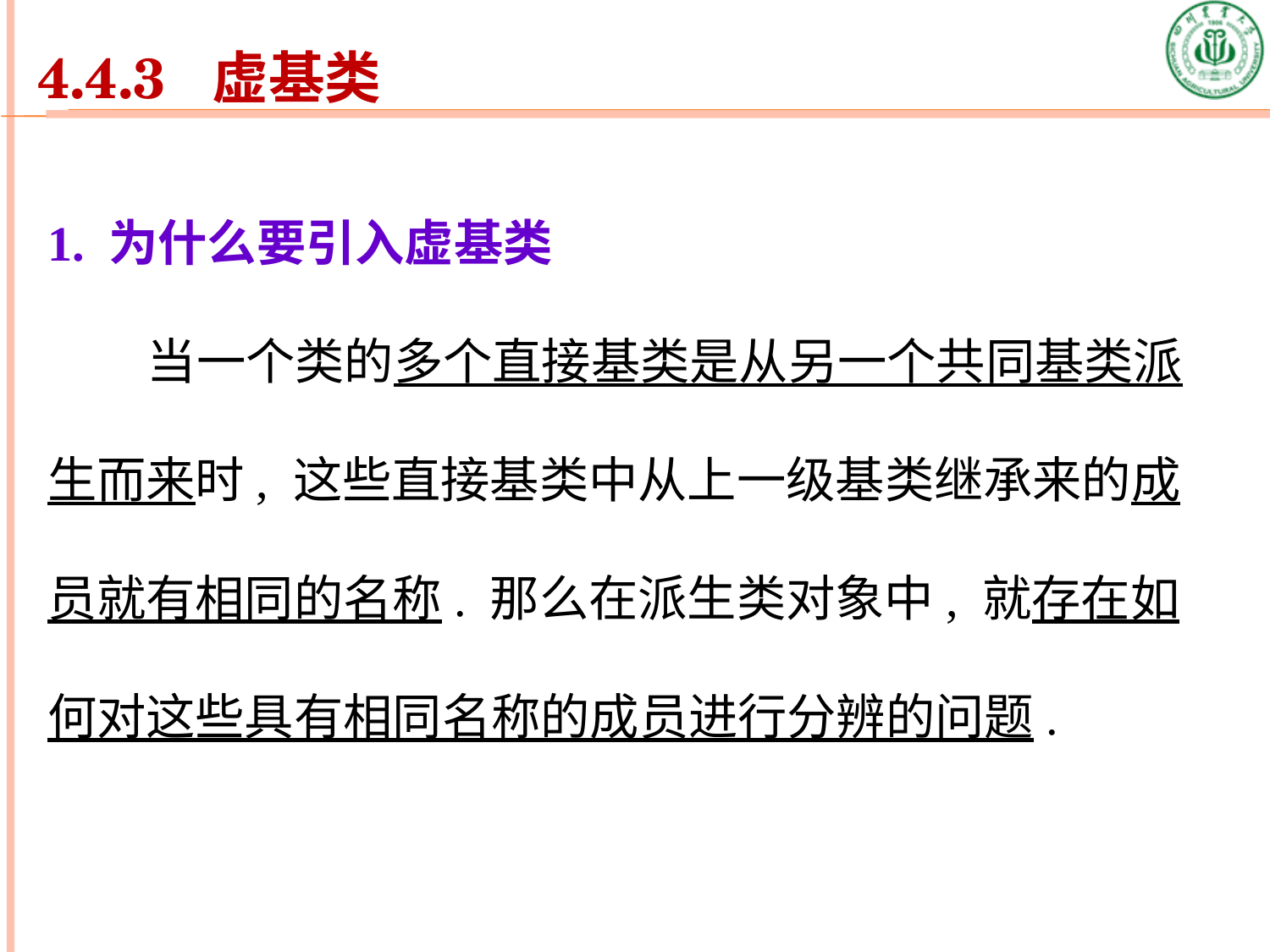

# 4.4.3  虚基类
1. 为什么要引入虚基类
        当一个类的多个直接基类是从另一个共同基类派生而来时, 这些直接基类中从上一级基类继承来的成员就有相同的名称. 那么在派生类对象中, 就存在如何对这些具有相同名称的成员进行分辨的问题.